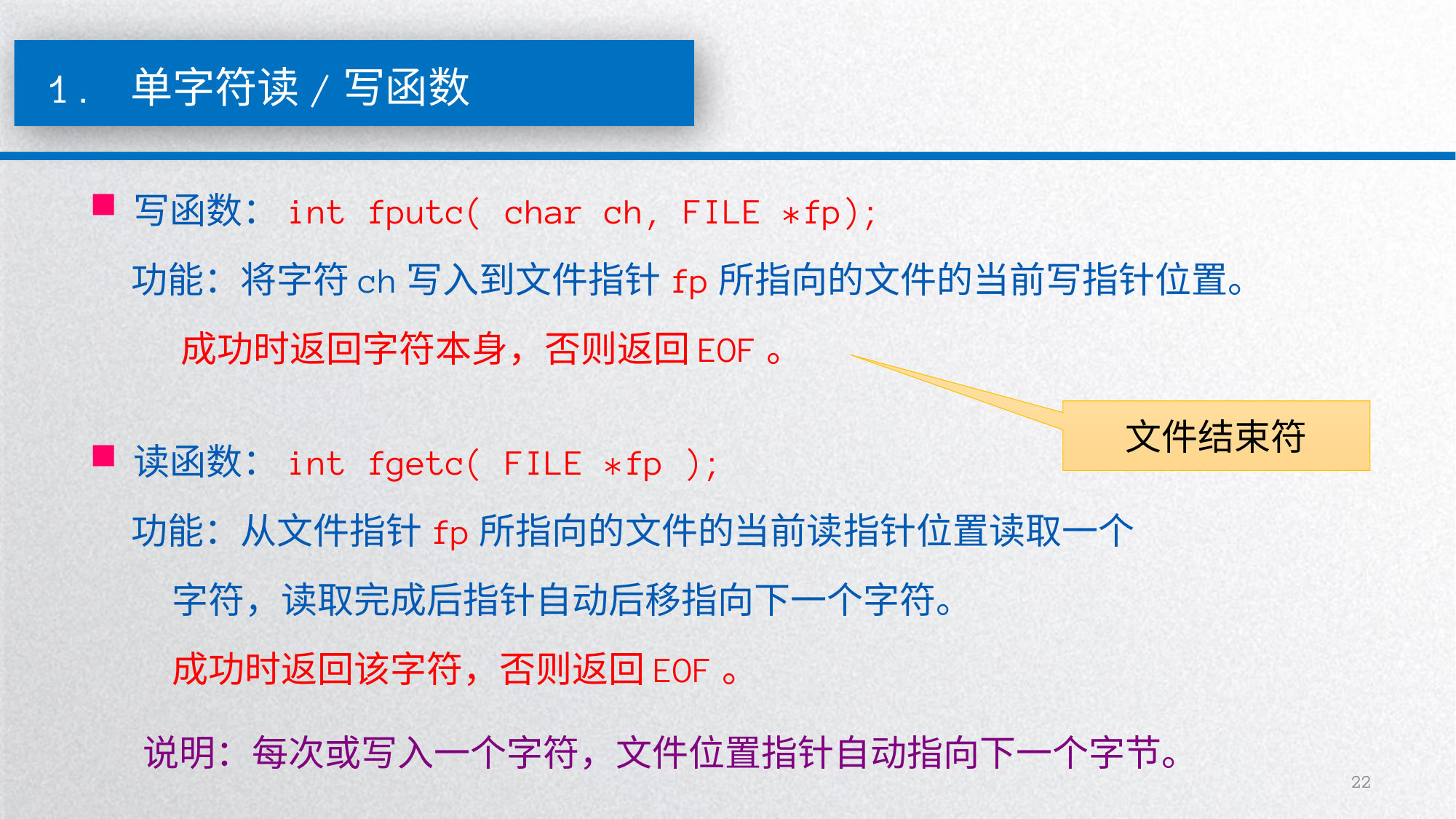

1. 单字符读/写函数

写函数：int fputc( char ch, FILE *fp);
    功能：将字符ch写入到文件指针fp所指向的文件的当前写指针位置。
          成功时返回字符本身，否则返回EOF。

读函数：int fgetc( FILE *fp );
    功能：从文件指针fp所指向的文件的当前读指针位置读取一个
         字符，读取完成后指针自动后移指向下一个字符。
         成功时返回该字符，否则返回EOF。
文件结束符
说明：每次或写入一个字符，文件位置指针自动指向下一个字节。
22